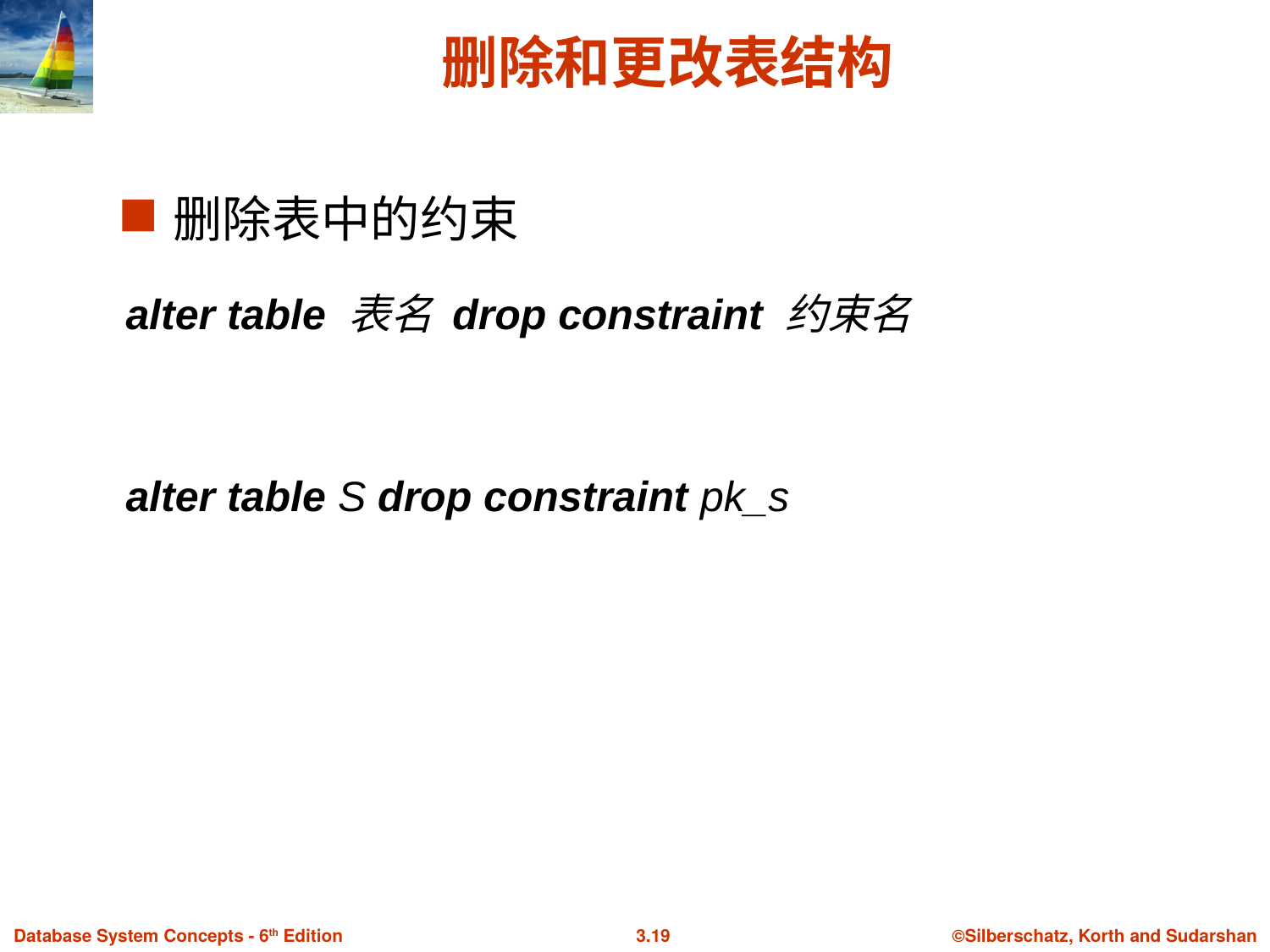

# 删除和更改表结构
删除表中的约束
alter table 表名 drop constraint 约束名

alter table S drop constraint pk_s